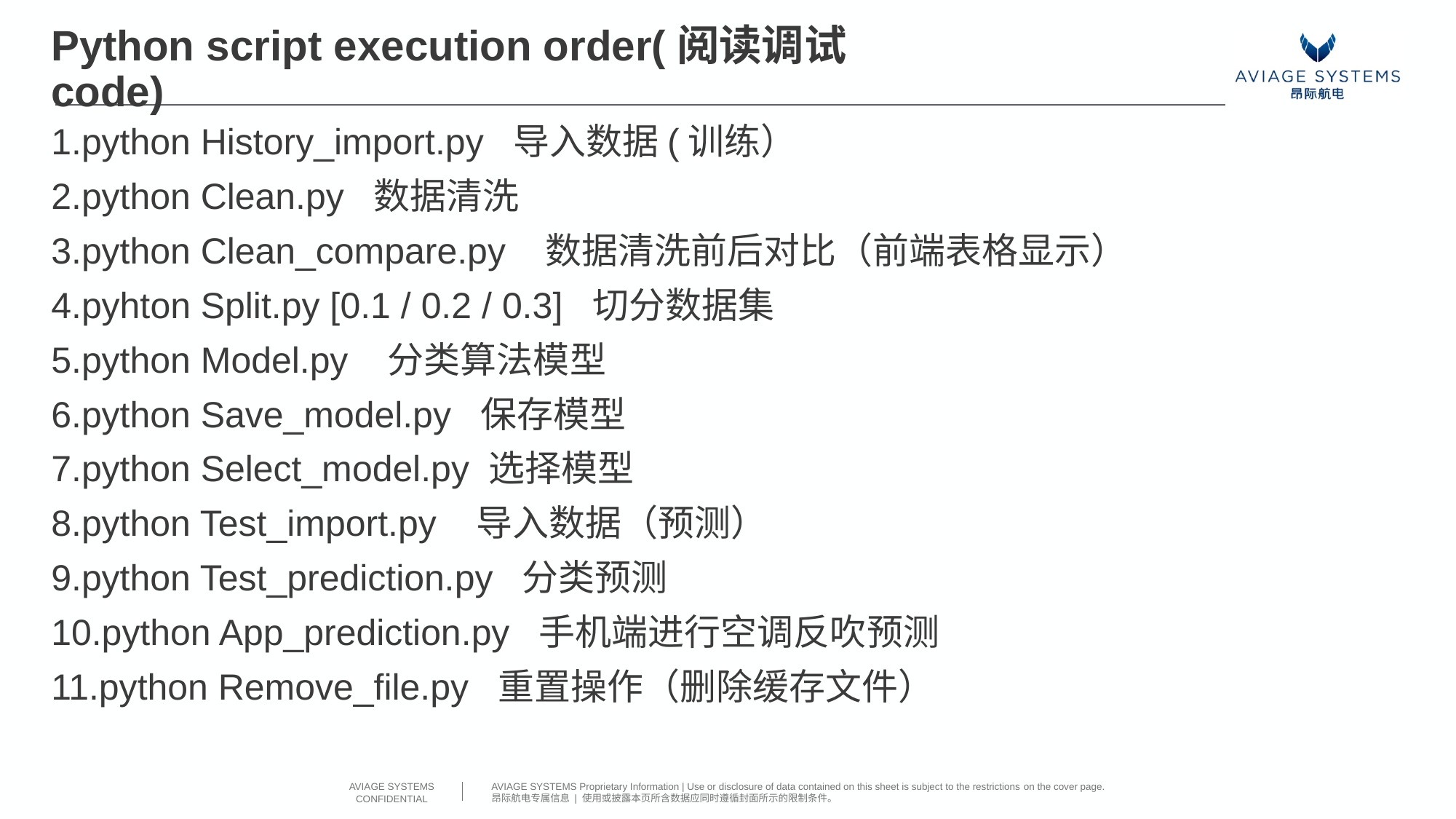

# Python script execution order(阅读调试code)
1.python History_import.py  导入数据(训练）
2.python Clean.py  数据清洗
3.python Clean_compare.py   数据清洗前后对比（前端表格显示）
4.pyhton Split.py [0.1 / 0.2 / 0.3]  切分数据集
5.python Model.py   分类算法模型
6.python Save_model.py  保存模型
7.python Select_model.py 选择模型
8.python Test_import.py   导入数据（预测）
9.python Test_prediction.py  分类预测
10.python App_prediction.py  手机端进行空调反吹预测
11.python Remove_file.py  重置操作（删除缓存文件）